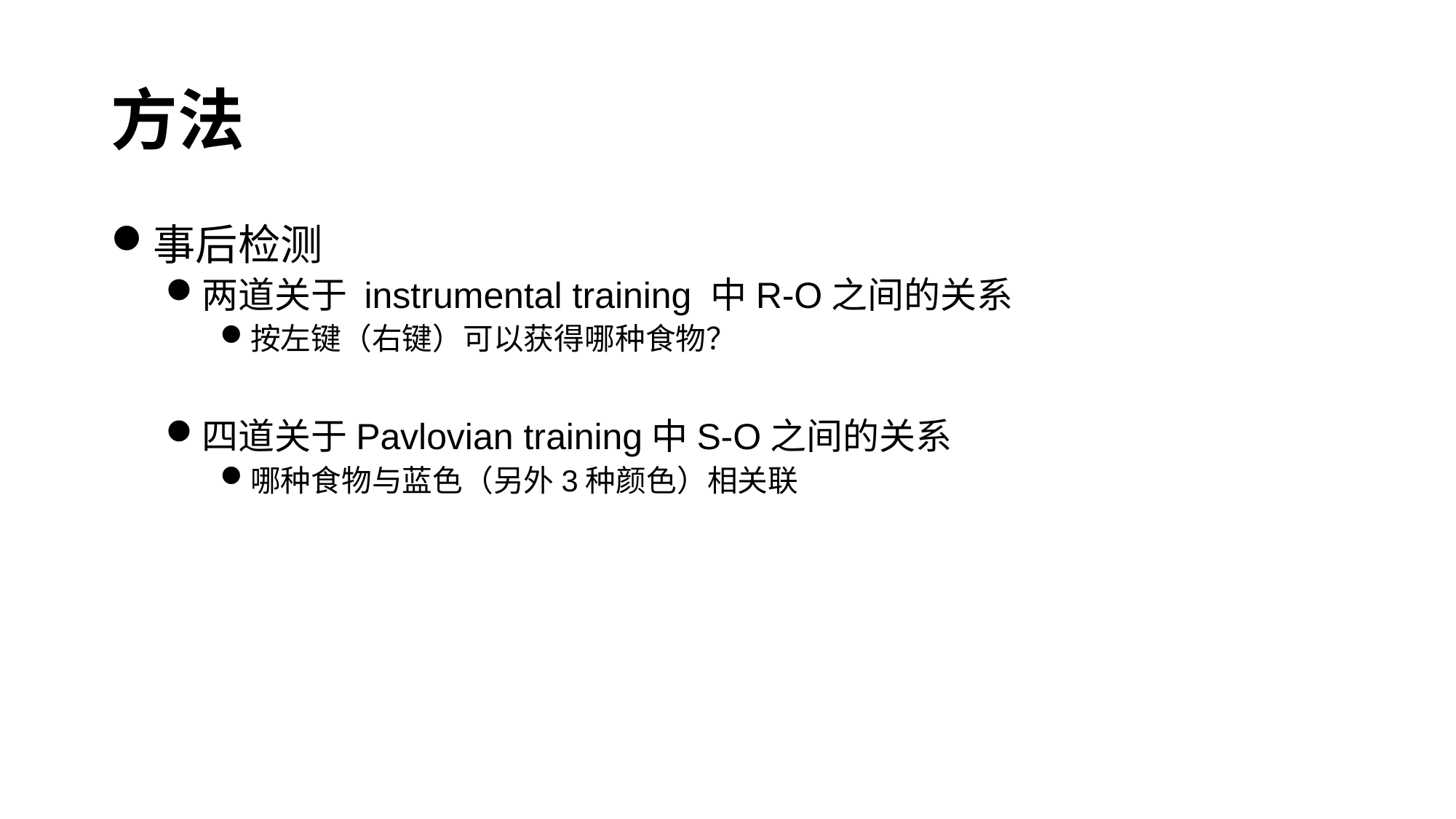

# 方法
事后检测
两道关于 instrumental training 中R-O之间的关系
按左键（右键）可以获得哪种食物？

四道关于Pavlovian training中S-O之间的关系
哪种食物与蓝色（另外3种颜色）相关联